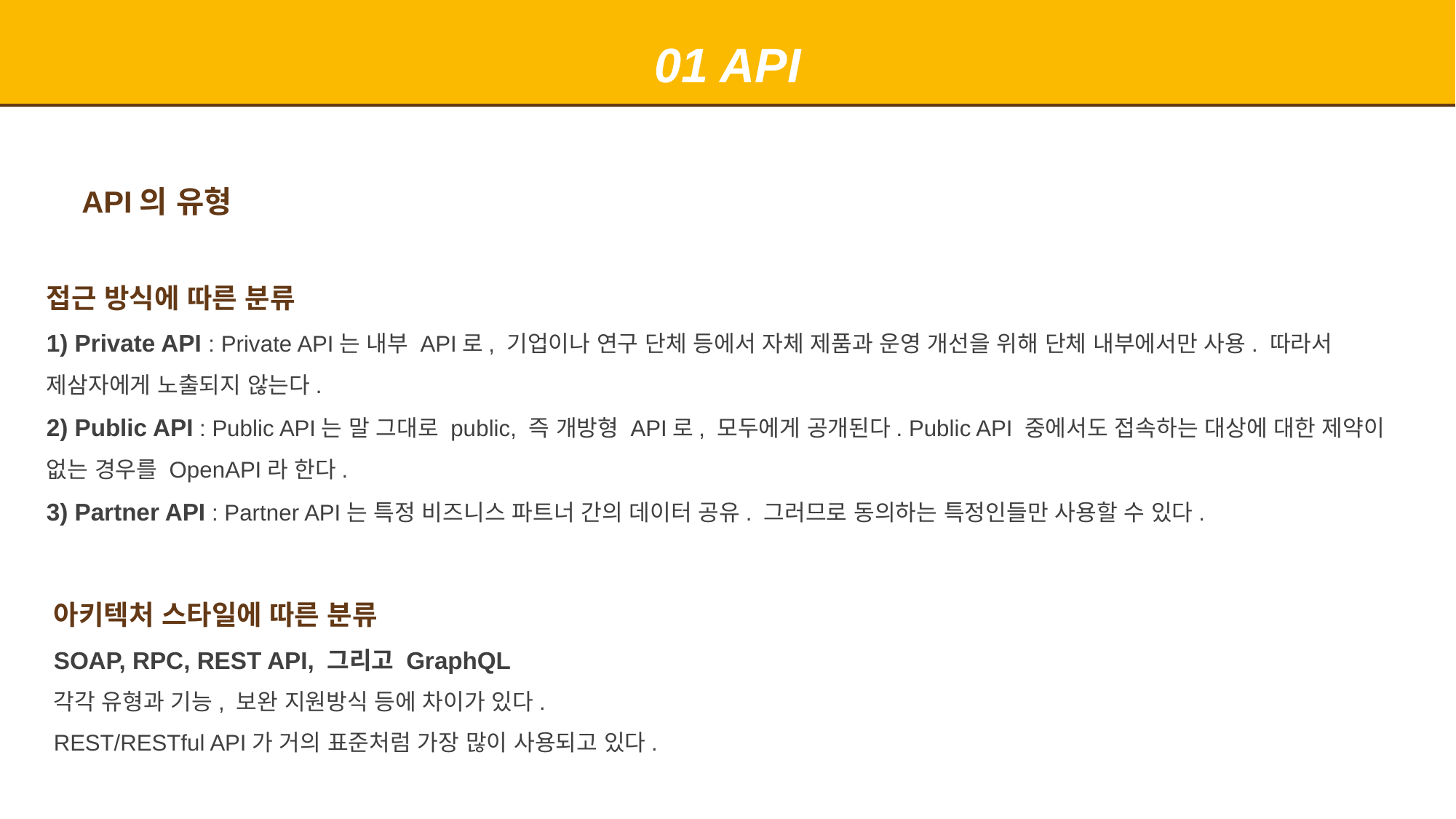

01 API
API의 유형
접근 방식에 따른 분류
1) Private API : Private API는 내부 API로, 기업이나 연구 단체 등에서 자체 제품과 운영 개선을 위해 단체 내부에서만 사용. 따라서 제삼자에게 노출되지 않는다.
2) Public API : Public API는 말 그대로 public, 즉 개방형 API로, 모두에게 공개된다. Public API 중에서도 접속하는 대상에 대한 제약이 없는 경우를 OpenAPI라 한다.
3) Partner API : Partner API는 특정 비즈니스 파트너 간의 데이터 공유. 그러므로 동의하는 특정인들만 사용할 수 있다.
아키텍처 스타일에 따른 분류
SOAP, RPC, REST API, 그리고 GraphQL
각각 유형과 기능, 보완 지원방식 등에 차이가 있다.
REST/RESTful API가 거의 표준처럼 가장 많이 사용되고 있다.